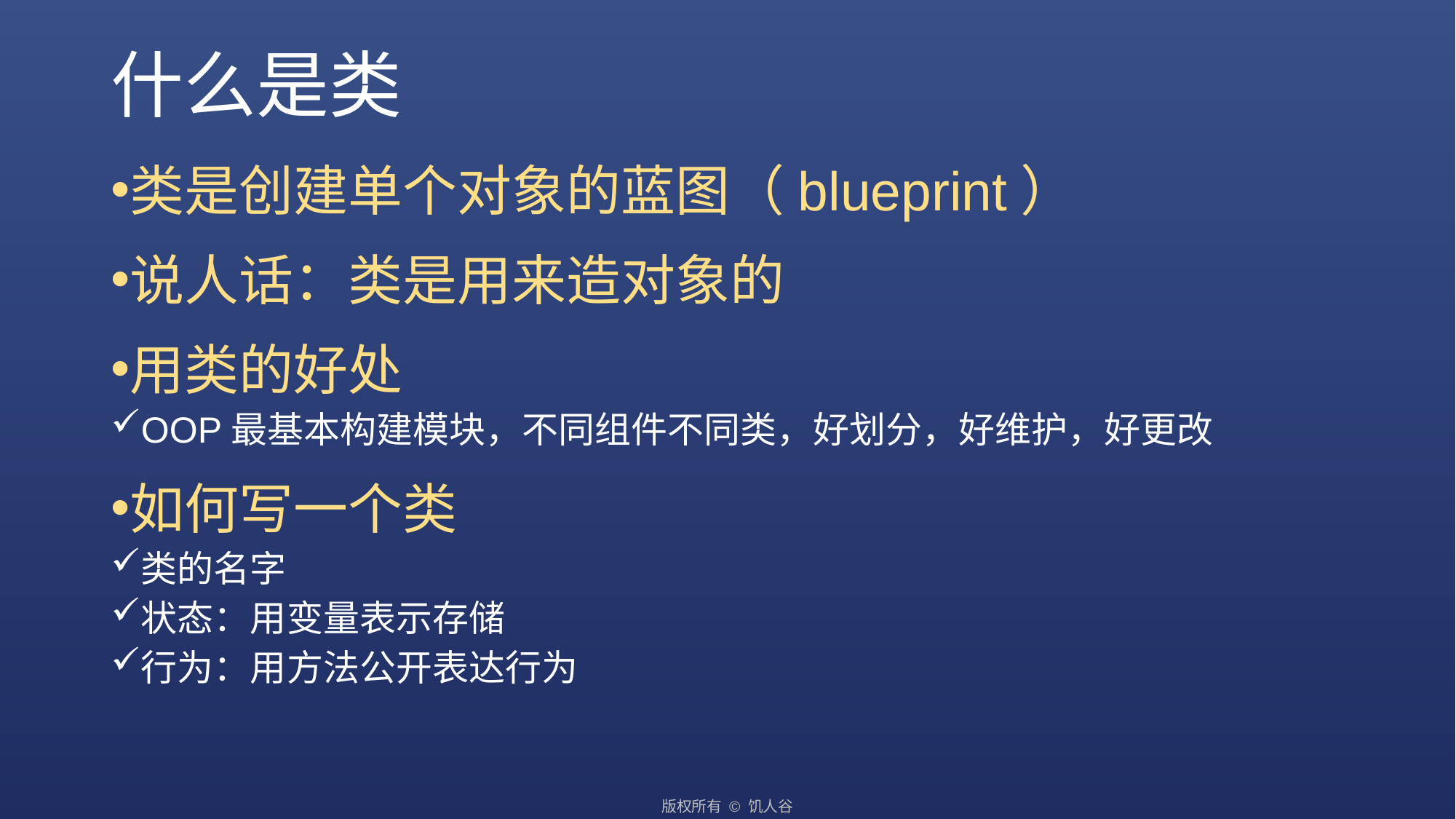

# 什么是类
类是创建单个对象的蓝图（blueprint）
说人话：类是用来造对象的
用类的好处
OOP最基本构建模块，不同组件不同类，好划分，好维护，好更改
如何写一个类
类的名字
状态：用变量表示存储
行为：用方法公开表达行为